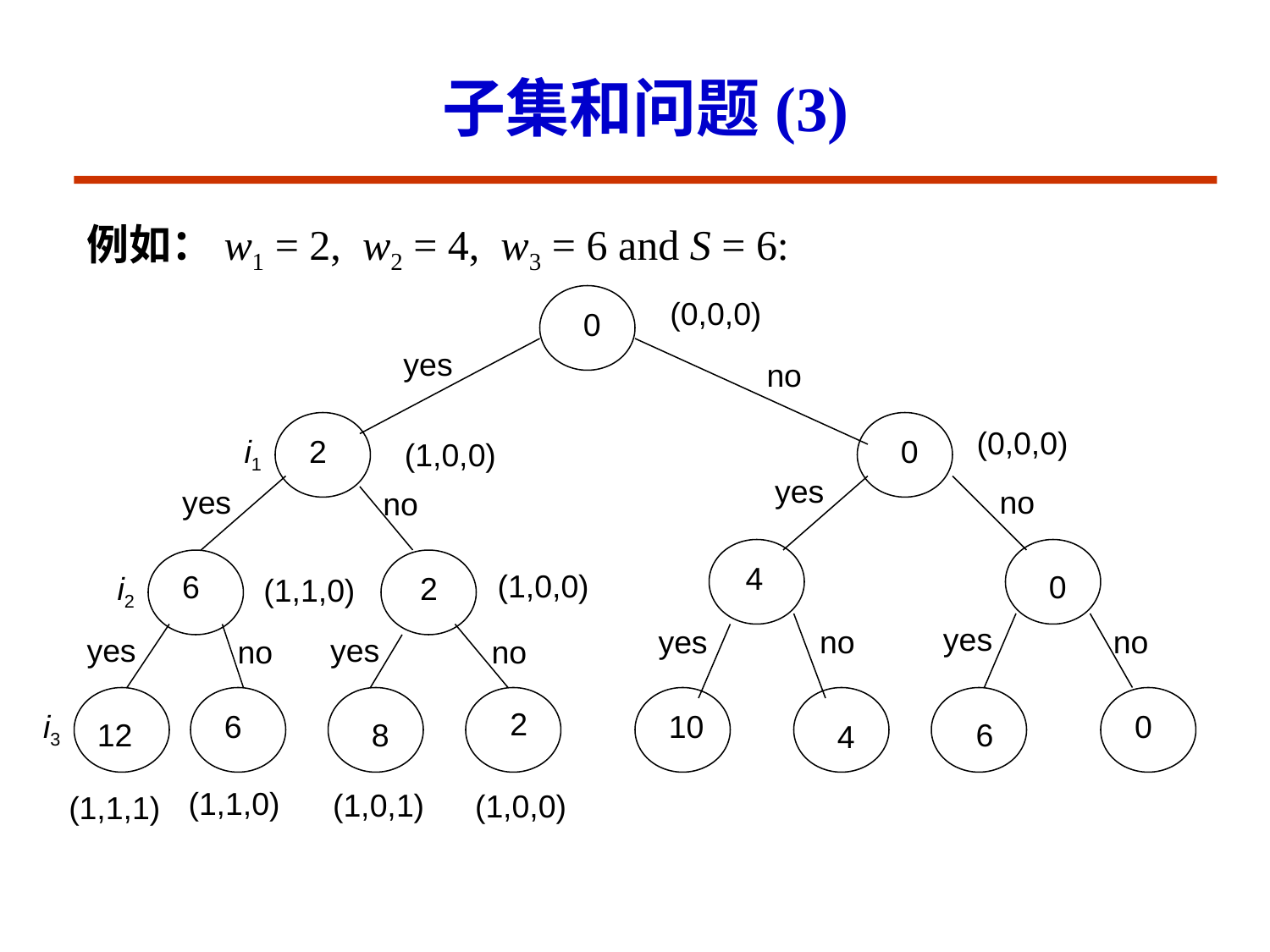

# 子集和问题(3)
例如：w1 = 2,  w2 = 4,  w3 = 6 and S = 6:

(0,0,0)
0

yes

no

(0,0,0)
i1
2
0
(1,0,0)
yes
yes

no
no

4
(1,0,0)
6
0
i2
2
(1,1,0)

yes

no
yes
no
yes

yes

no
no

2
i3
6
10
0
12
8
6
4
(1,1,0)
(1,0,1)
(1,0,0)
(1,1,1)